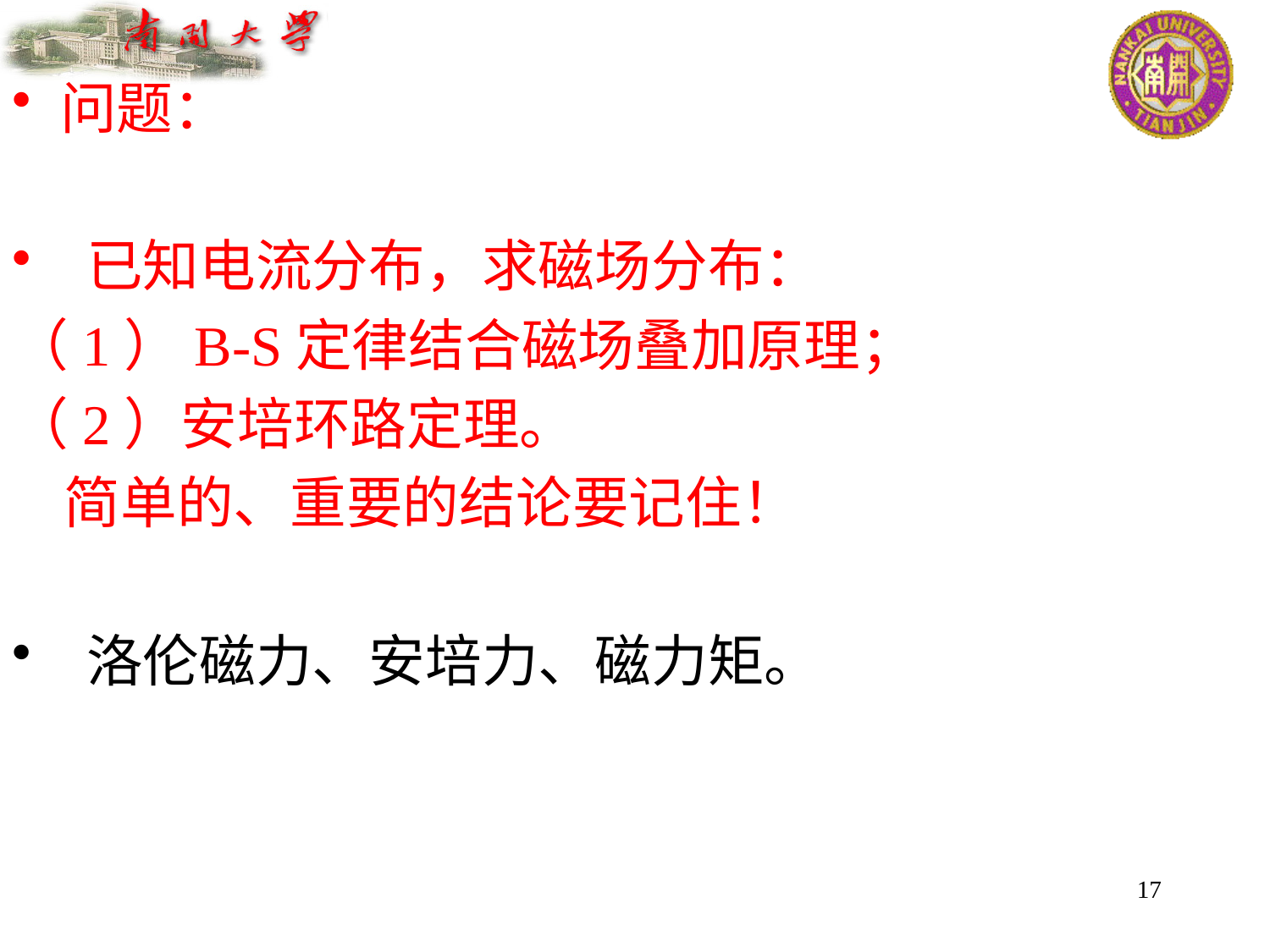

问题：

 已知电流分布，求磁场分布：
（1）B-S定律结合磁场叠加原理；
（2）安培环路定理。
   简单的、重要的结论要记住！

 洛伦磁力、安培力、磁力矩。

17